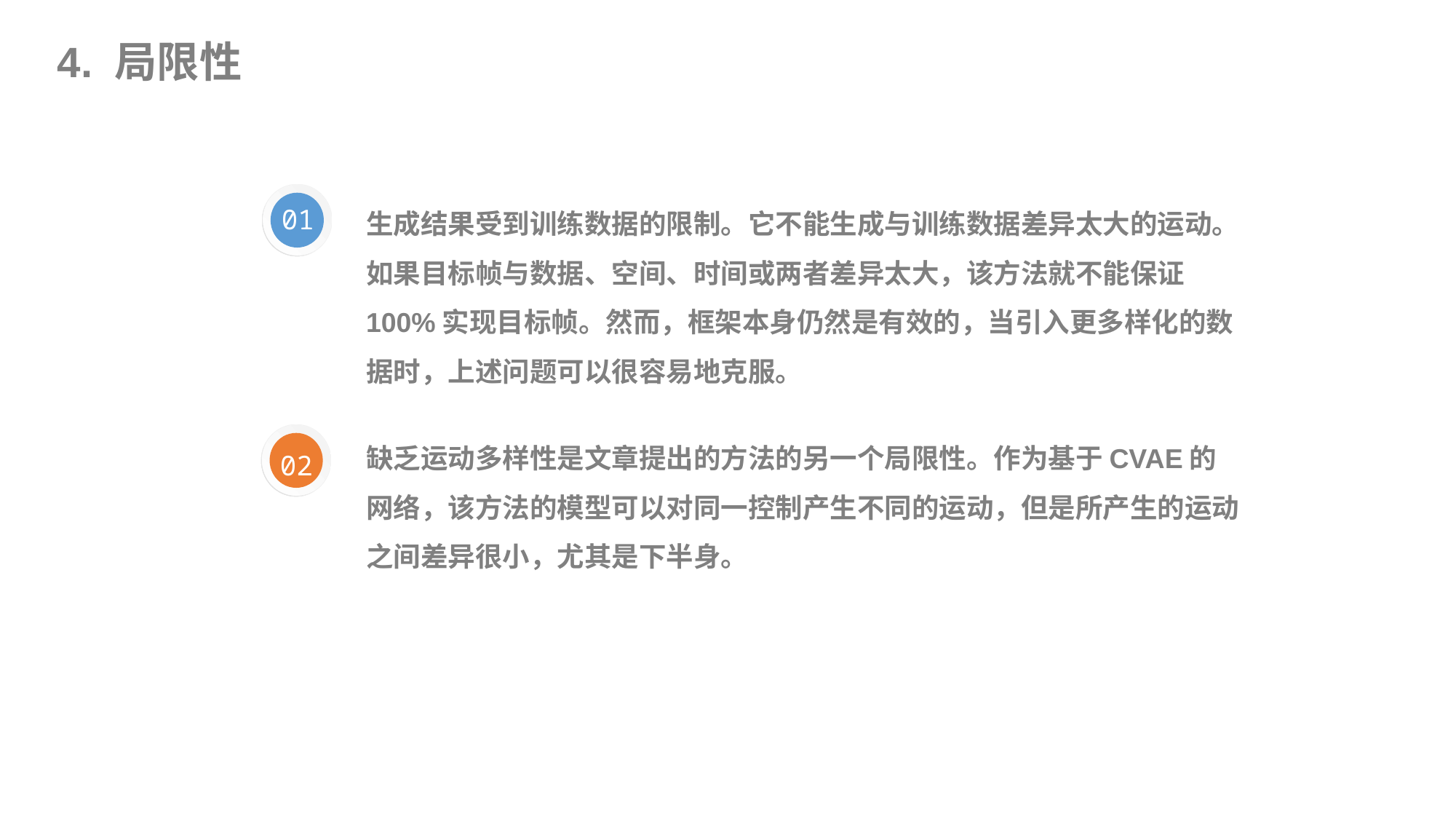

4. 局限性

生成结果受到训练数据的限制。它不能生成与训练数据差异太大的运动。如果目标帧与数据、空间、时间或两者差异太大，该方法就不能保证100%实现目标帧。然而，框架本身仍然是有效的，当引入更多样化的数据时，上述问题可以很容易地克服。

01

02
缺乏运动多样性是文章提出的方法的另一个局限性。作为基于CVAE的网络，该方法的模型可以对同一控制产生不同的运动，但是所产生的运动之间差异很小，尤其是下半身。